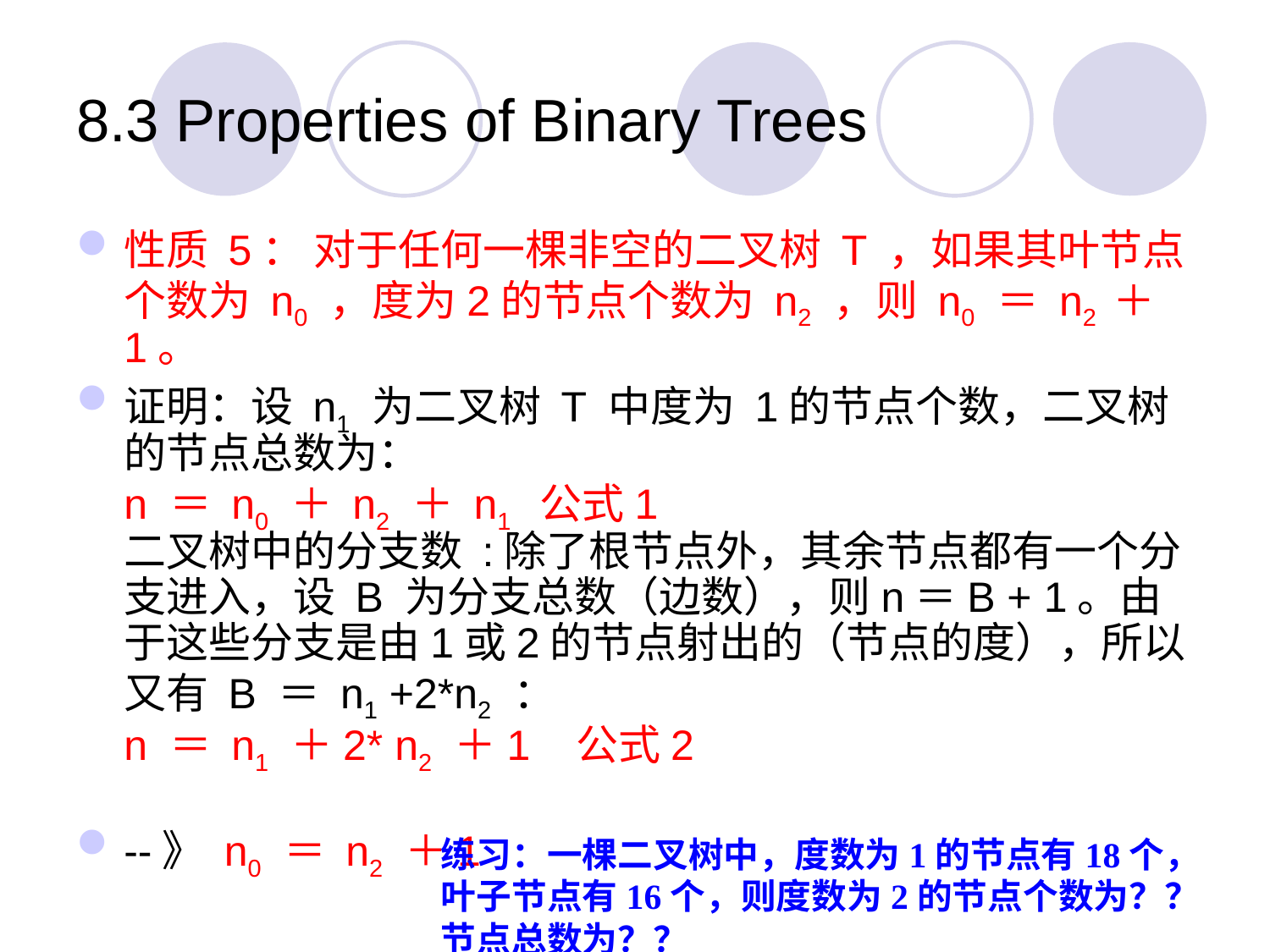

# 8.3 Properties of Binary Trees
性质 5： 对于任何一棵非空的二叉树 T ，如果其叶节点个数为 n0 ，度为2的节点个数为 n2 ，则 n0 ＝ n2 ＋1。
证明：设 n1 为二叉树 T 中度为 1的节点个数，二叉树的节点总数为：
n ＝ n0 ＋ n2 ＋ n1  公式1
二叉树中的分支数 :除了根节点外，其余节点都有一个分支进入，设 B 为分支总数（边数），则n＝B + 1。由于这些分支是由1或2的节点射出的（节点的度），所以又有 B ＝ n1 +2*n2 ：
n ＝ n1 ＋2* n2 ＋1   公式2
--》 n0 ＝ n2 ＋1
练习：一棵二叉树中，度数为1的节点有18个，
叶子节点有16个，则度数为2的节点个数为？？
节点总数为？？